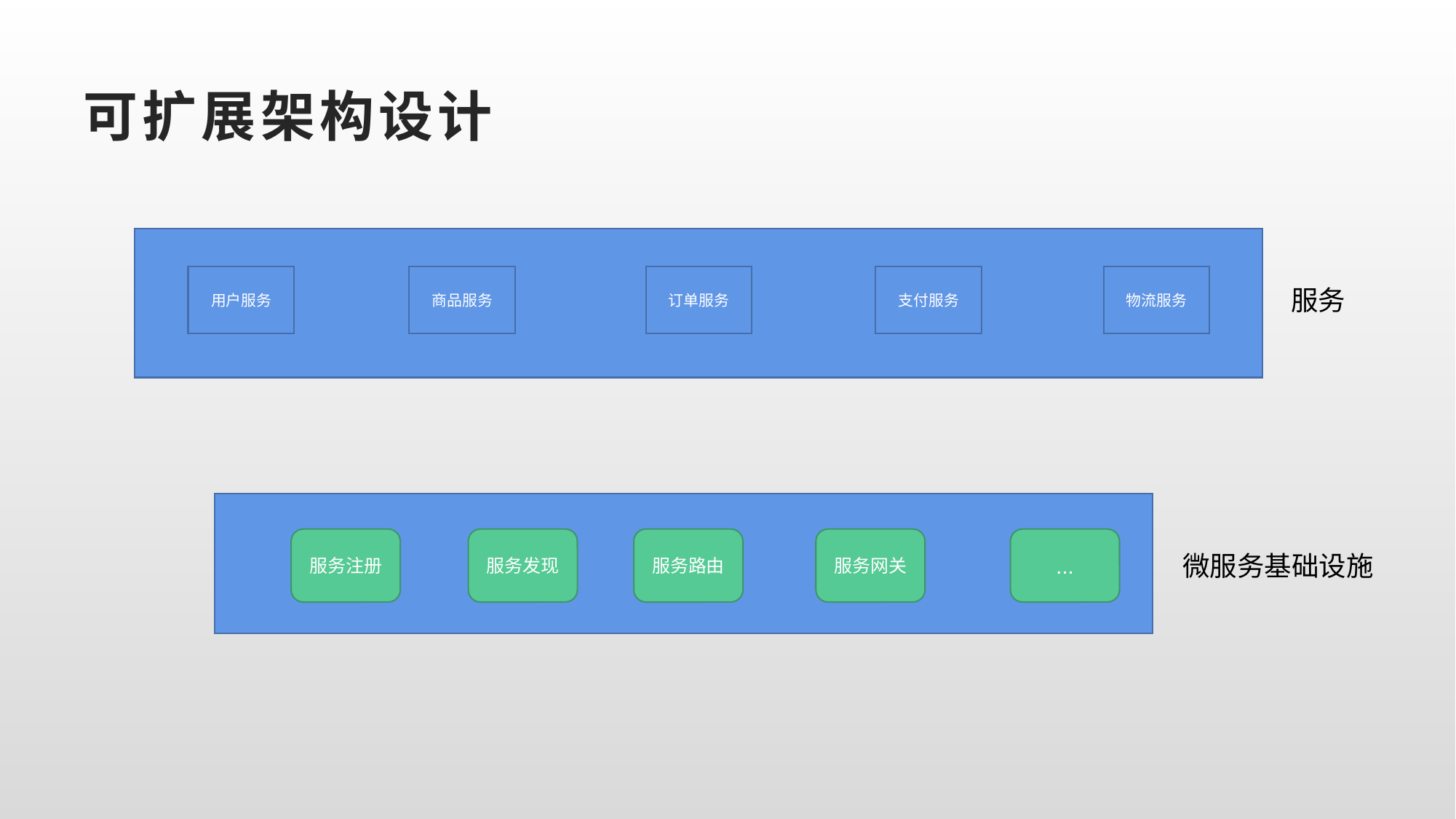

# 可扩展架构设计

用户服务
商品服务
订单服务
支付服务
物流服务
服务

服务注册
服务发现
服务路由
服务网关
...
微服务基础设施